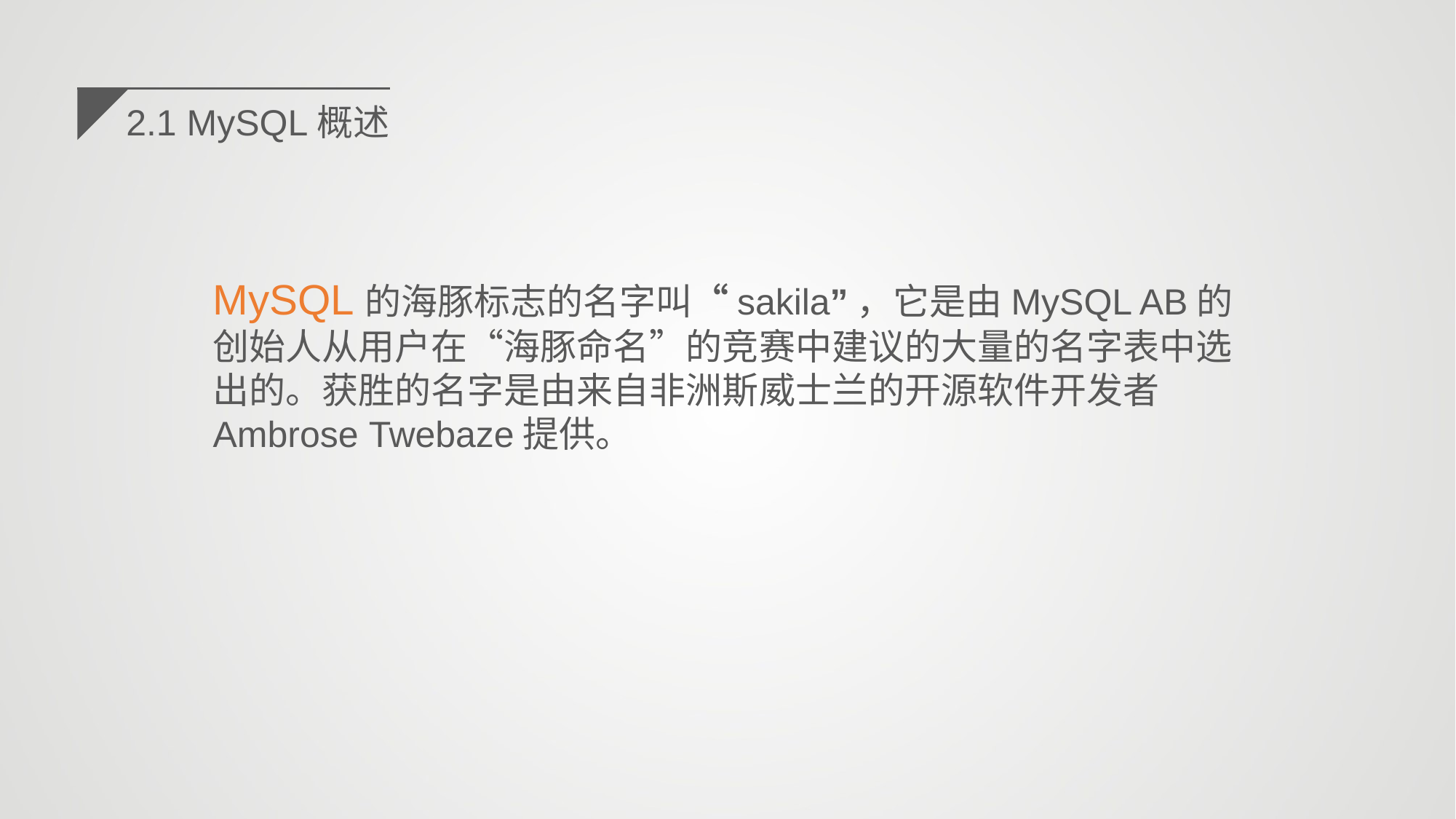

2.1 MySQL概述

MySQL的海豚标志的名字叫“sakila”，它是由MySQL AB的创始人从用户在“海豚命名”的竞赛中建议的大量的名字表中选出的。获胜的名字是由来自非洲斯威士兰的开源软件开发者Ambrose Twebaze提供。